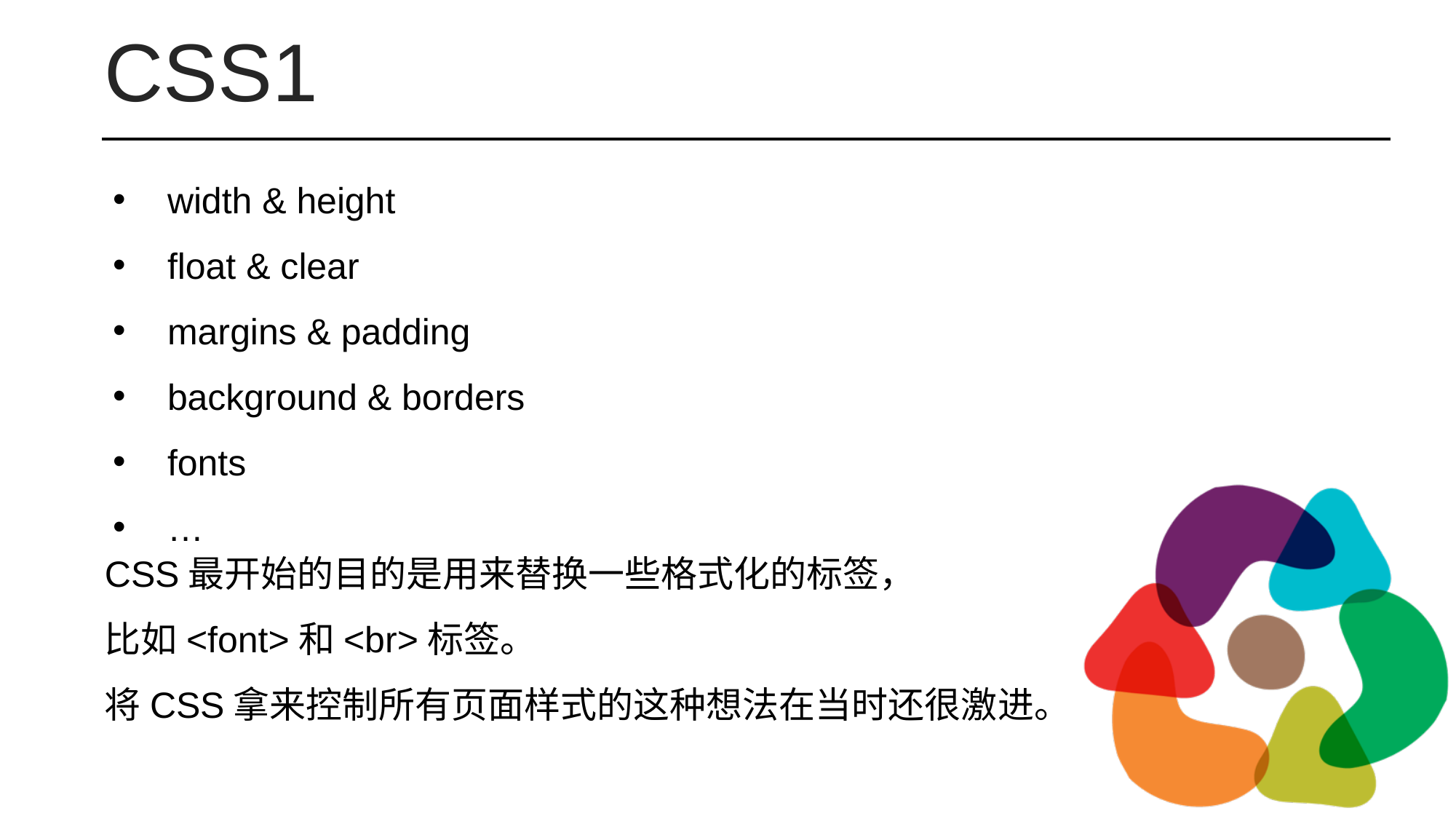

CSS1
width & height
float & clear
margins & padding
background & borders
fonts
…

CSS最开始的目的是用来替换一些格式化的标签，
比如<font>和<br>标签。
将CSS拿来控制所有页面样式的这种想法在当时还很激进。